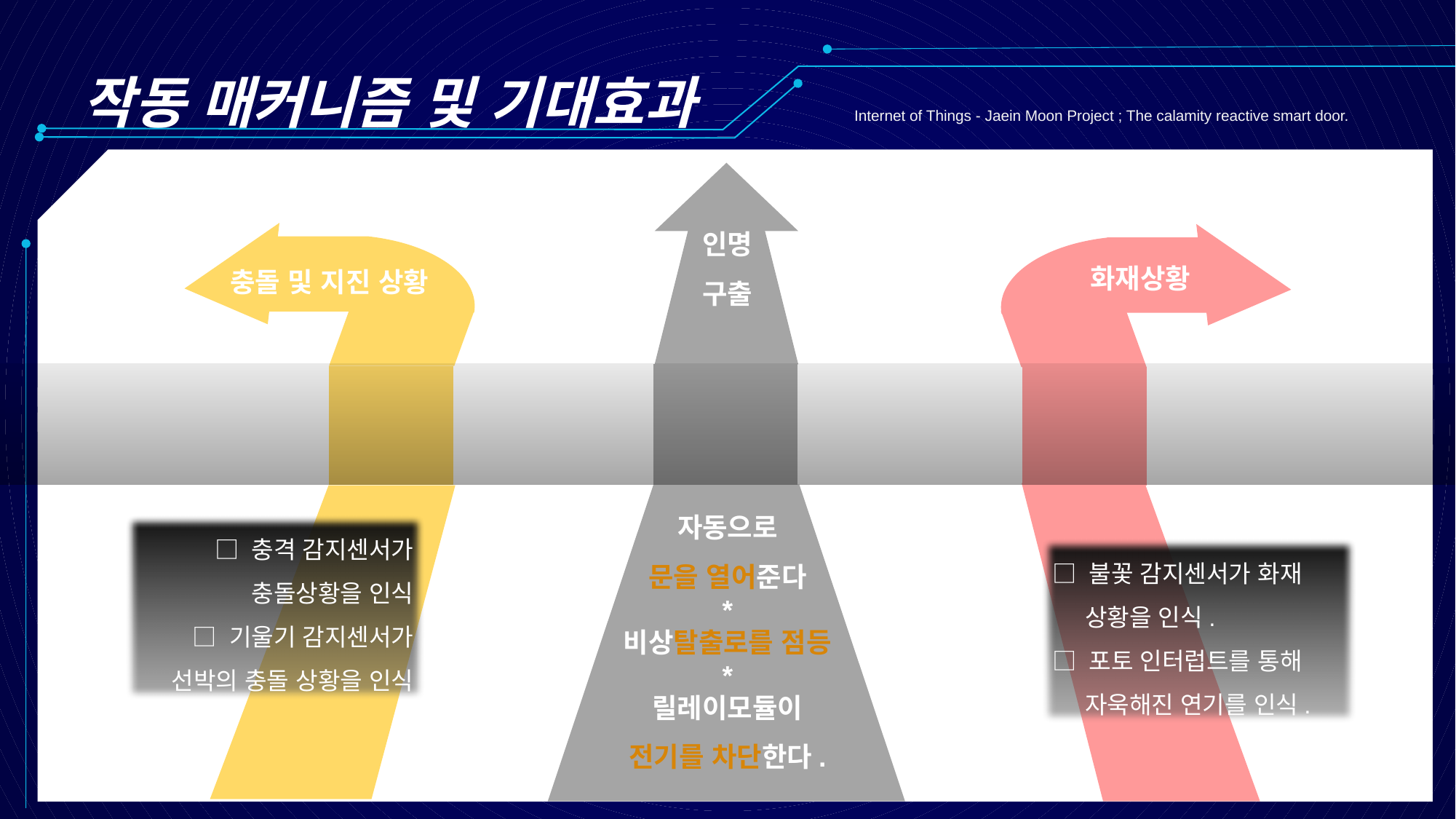

작동 매커니즘 및 기대효과

Internet of Things - Jaein Moon Project ; The calamity reactive smart door.

인명
구출

화재상황

 충돌 및 지진 상황

자동으로
문을 열어준다
*
비상탈출로를 점등
*
릴레이모듈이
전기를 차단한다.
□ 충격 감지센서가
    충돌상황을 인식
□ 기울기 감지센서가
선박의 충돌 상황을 인식
□ 불꽃 감지센서가 화재
    상황을 인식.
□ 포토 인터럽트를 통해
    자욱해진 연기를 인식.